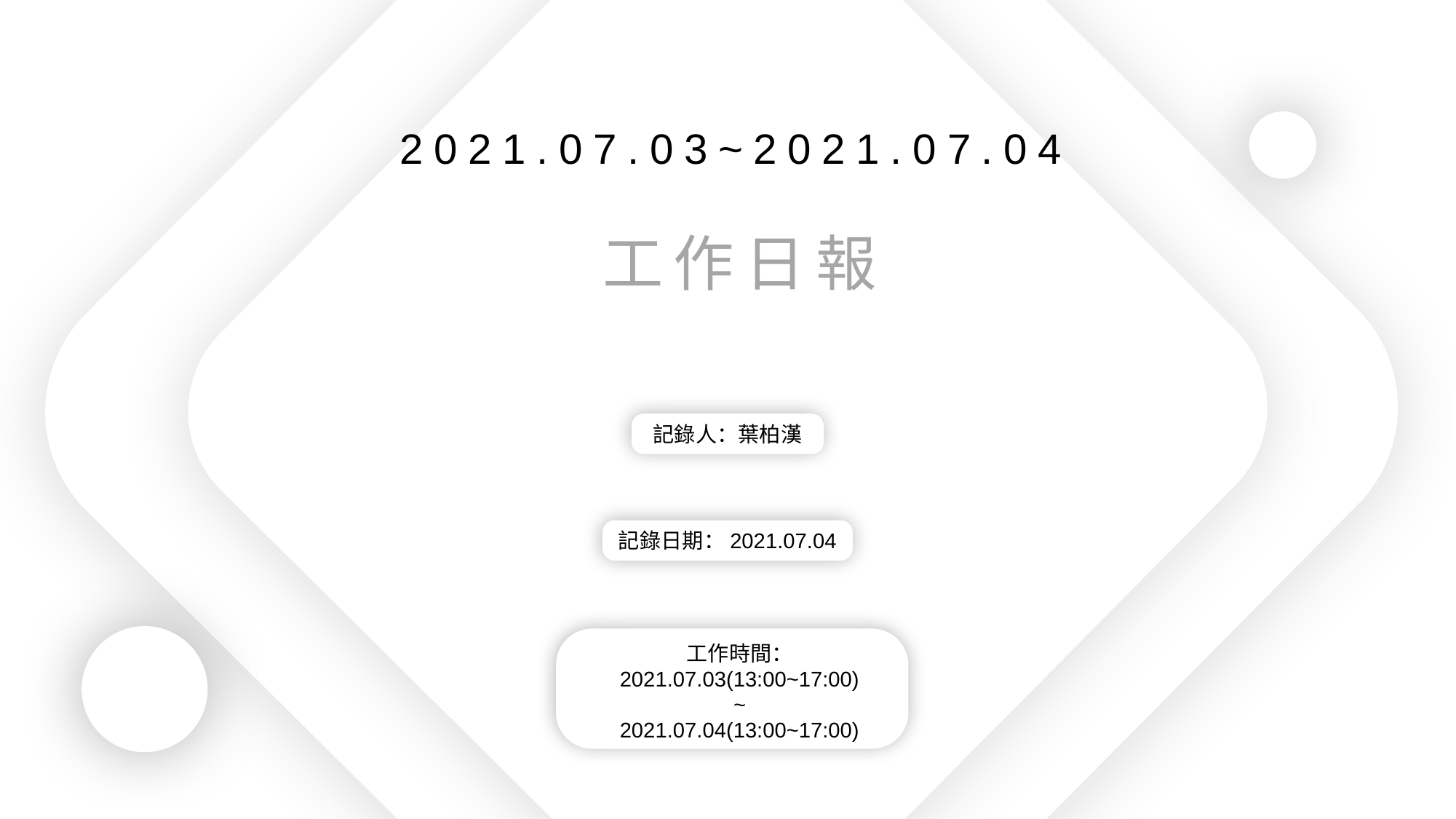

2021.07.03~2021.07.04
工作日報

記錄人：葉柏漢

記錄日期：2021.07.04

工作時間：
2021.07.03(13:00~17:00)
~
2021.07.04(13:00~17:00)